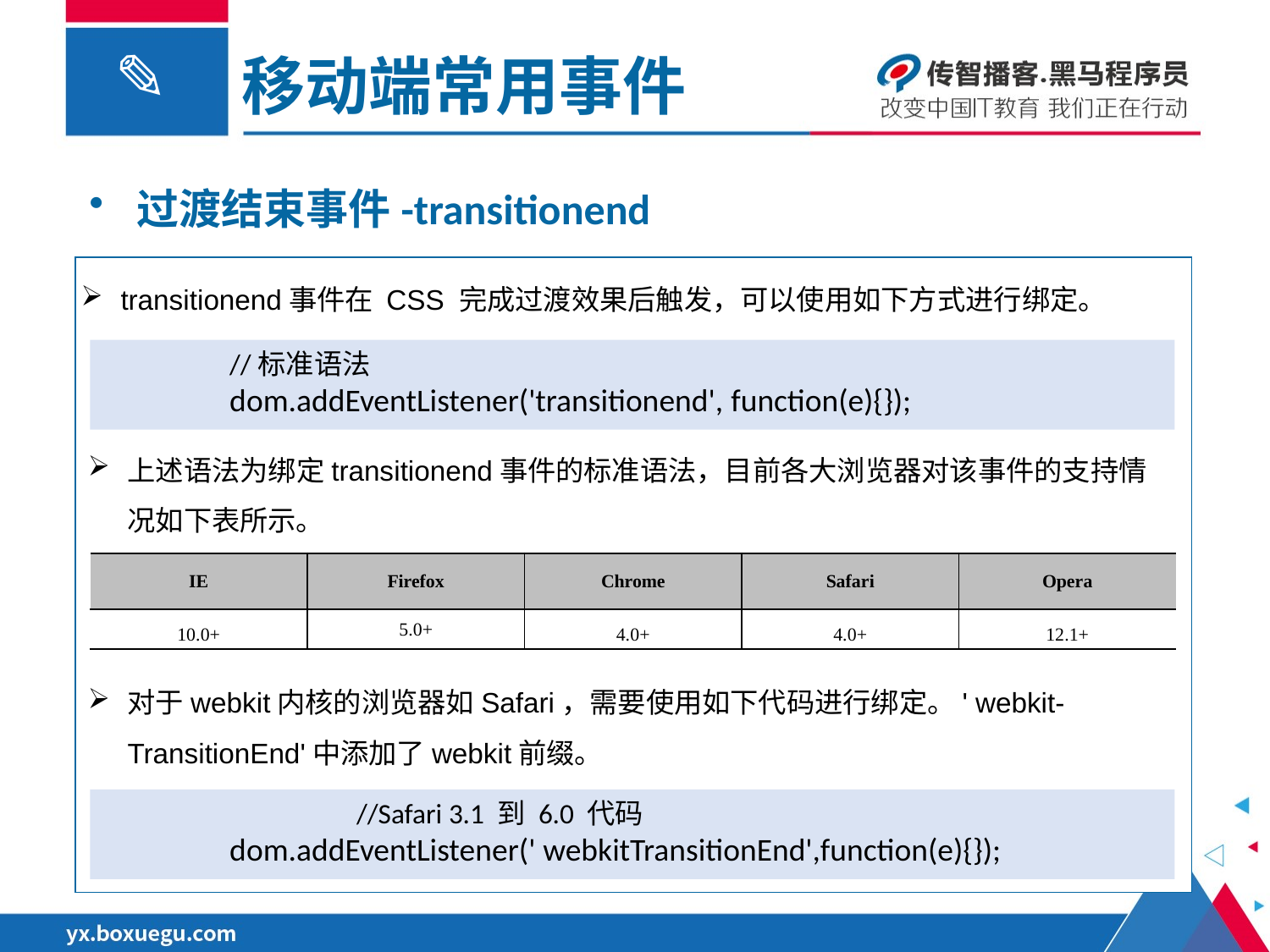

移动端常用事件
过渡结束事件-transitionend

transitionend事件在 CSS 完成过渡效果后触发，可以使用如下方式进行绑定。
//标准语法
dom.addEventListener('transitionend', function(e){});

上述语法为绑定transitionend事件的标准语法，目前各大浏览器对该事件的支持情况如下表所示。
| IE | Firefox | Chrome | Safari | Opera |
| --- | --- | --- | --- | --- |
| 10.0+ | 5.0+ | 4.0+ | 4.0+ | 12.1+ |
对于webkit内核的浏览器如Safari，需要使用如下代码进行绑定。' webkit-TransitionEnd'中添加了webkit前缀。
//Safari 3.1 到 6.0 代码
dom.addEventListener(' webkitTransitionEnd',function(e){});